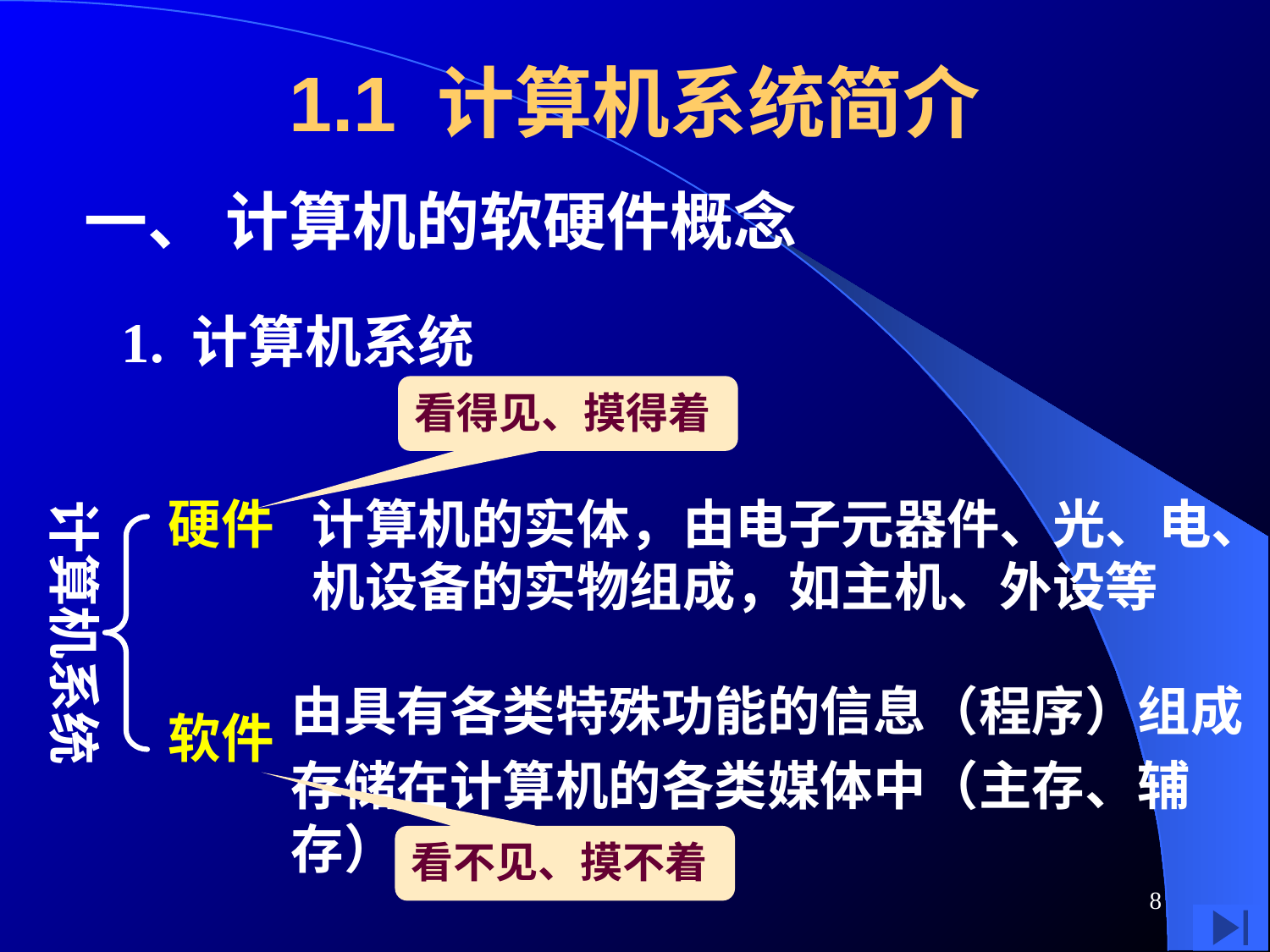

# 1.1 计算机系统简介
一、 计算机的软硬件概念
1. 计算机系统
看得见、摸得着
计算机系统
硬件
软件
计算机的实体，由电子元器件、光、电、机设备的实物组成，如主机、外设等

由具有各类特殊功能的信息（程序）组成
存储在计算机的各类媒体中（主存、辅存）
看不见、摸不着
8